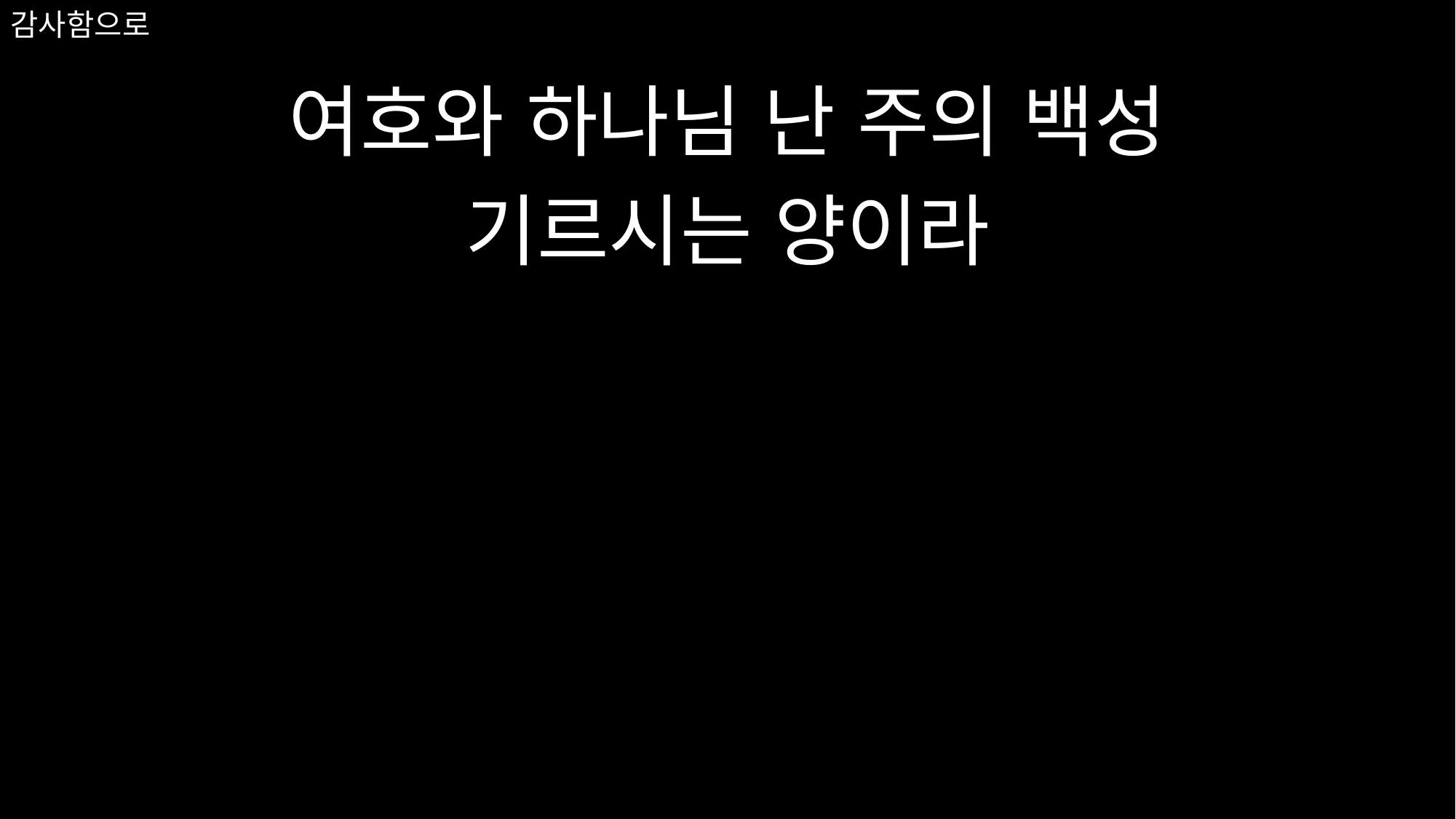

여호와 하나님 난 주의 백성
기르시는 양이라

# 감사함으로